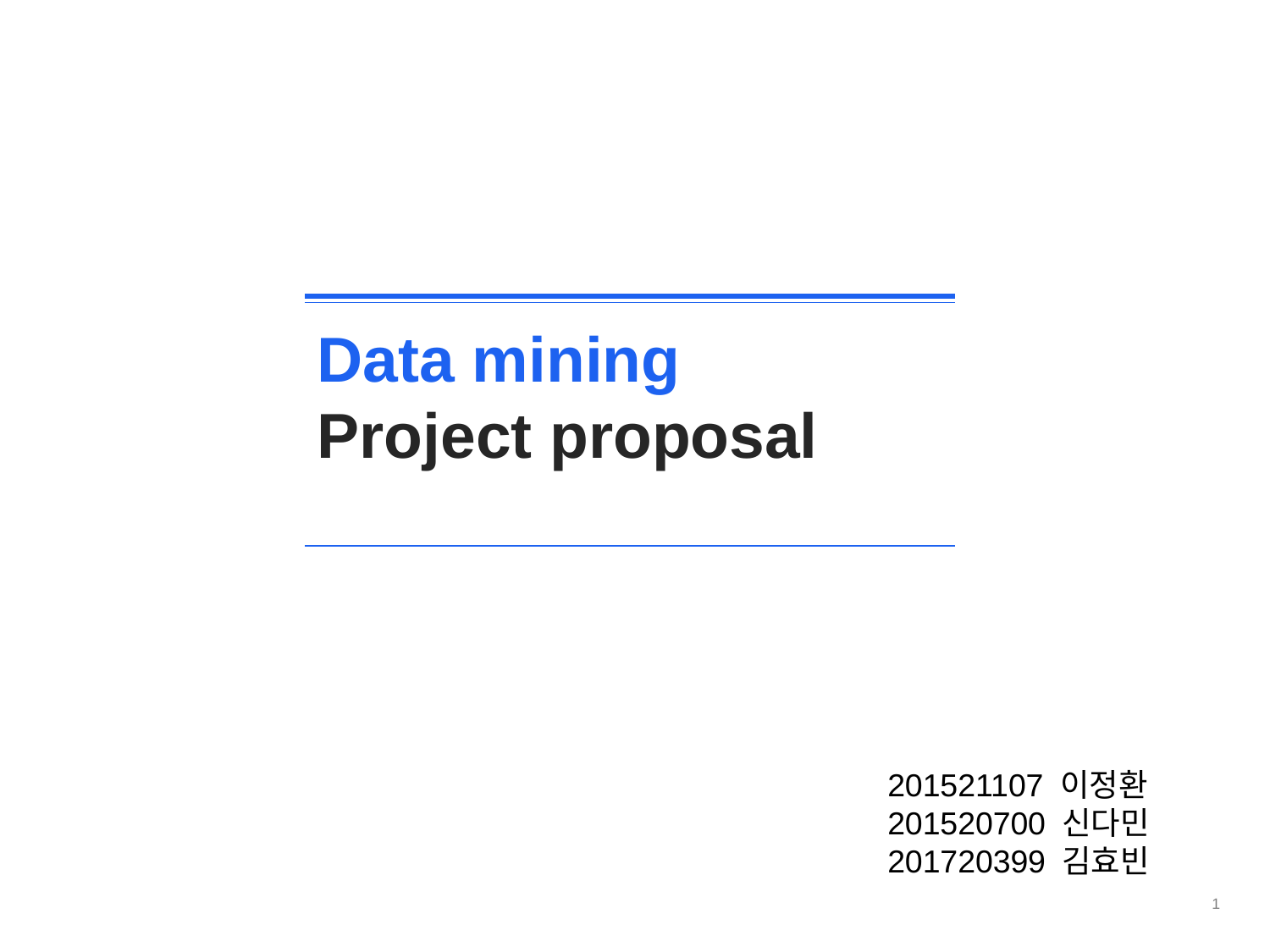

Data mining
Project proposal
201521107 이정환
201520700 신다민
201720399 김효빈